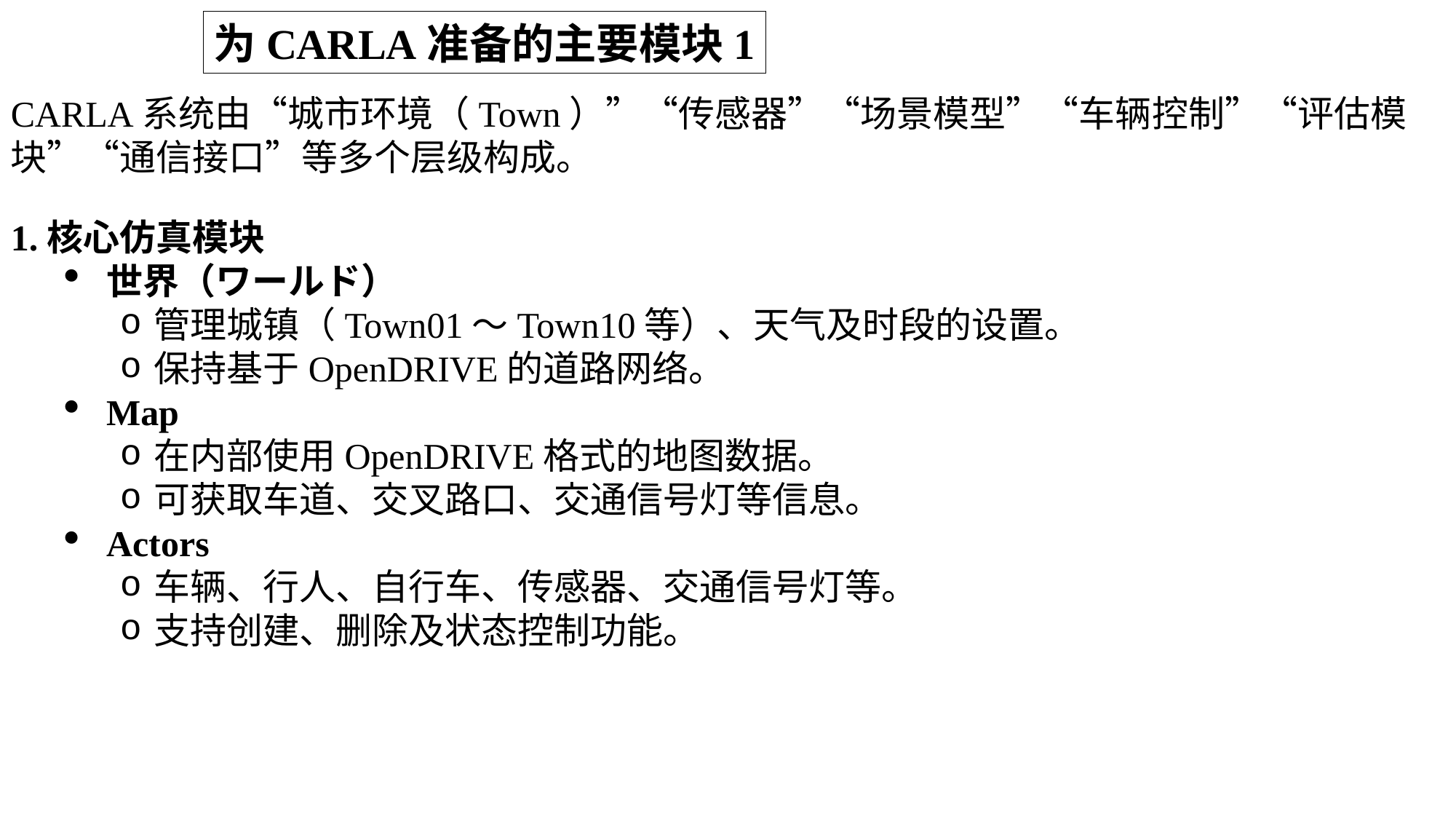

为CARLA准备的主要模块1
CARLA系统由“城市环境（Town）”“传感器”“场景模型”“车辆控制”“评估模块”“通信接口”等多个层级构成。
1.核心仿真模块
世界（ワールド）
管理城镇（Town01～Town10等）、天气及时段的设置。
保持基于OpenDRIVE的道路网络。
Map
在内部使用OpenDRIVE格式的地图数据。
可获取车道、交叉路口、交通信号灯等信息。
Actors
车辆、行人、自行车、传感器、交通信号灯等。
支持创建、删除及状态控制功能。